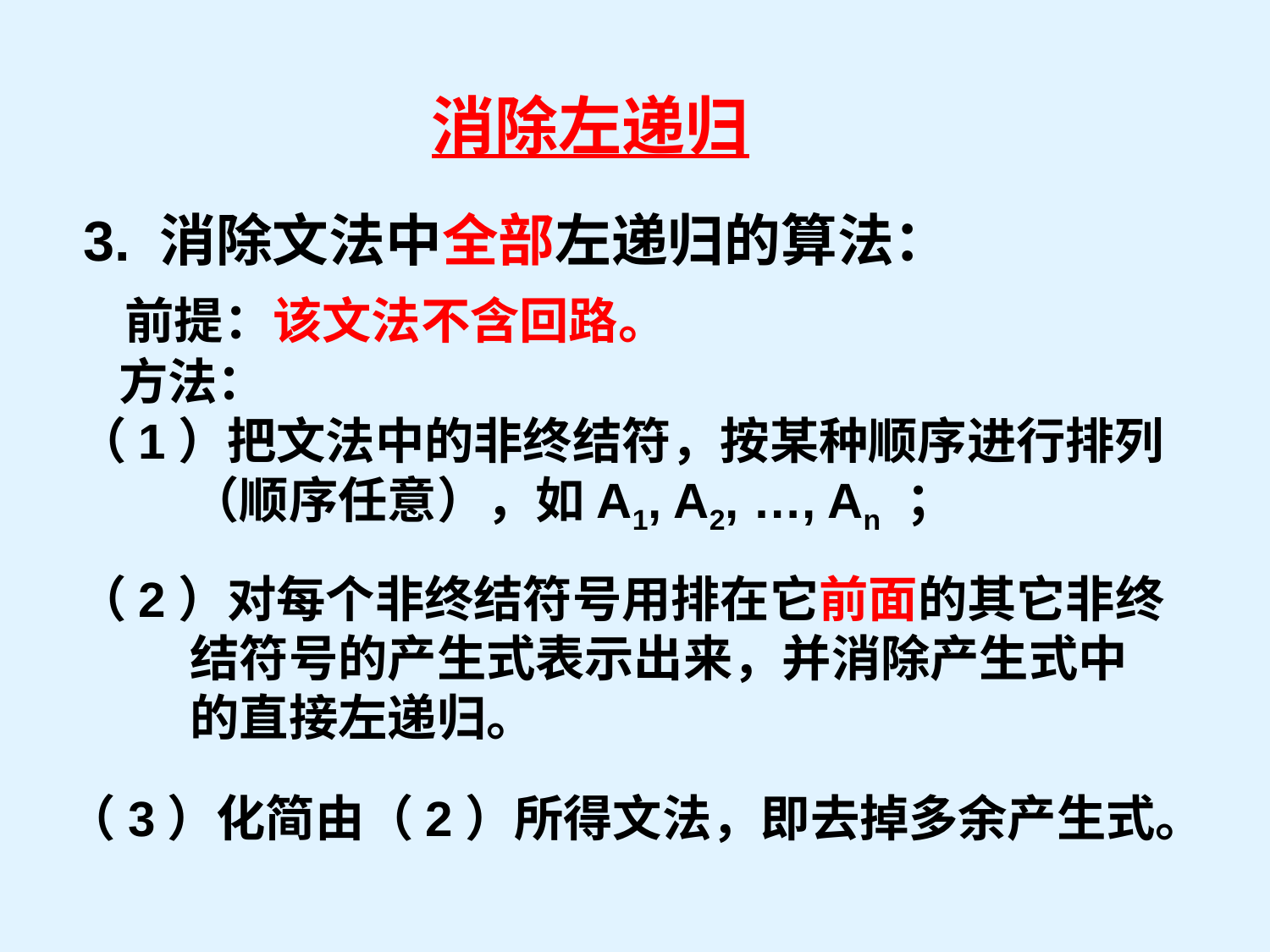

消除左递归
3. 消除文法中全部左递归的算法：
前提：该文法不含回路。
方法：
（1）把文法中的非终结符，按某种顺序进行排列
         （顺序任意），如A1, A2, …, An ；
（2）对每个非终结符号用排在它前面的其它非终
         结符号的产生式表示出来，并消除产生式中
         的直接左递归。
（3）化简由（2）所得文法，即去掉多余产生式。